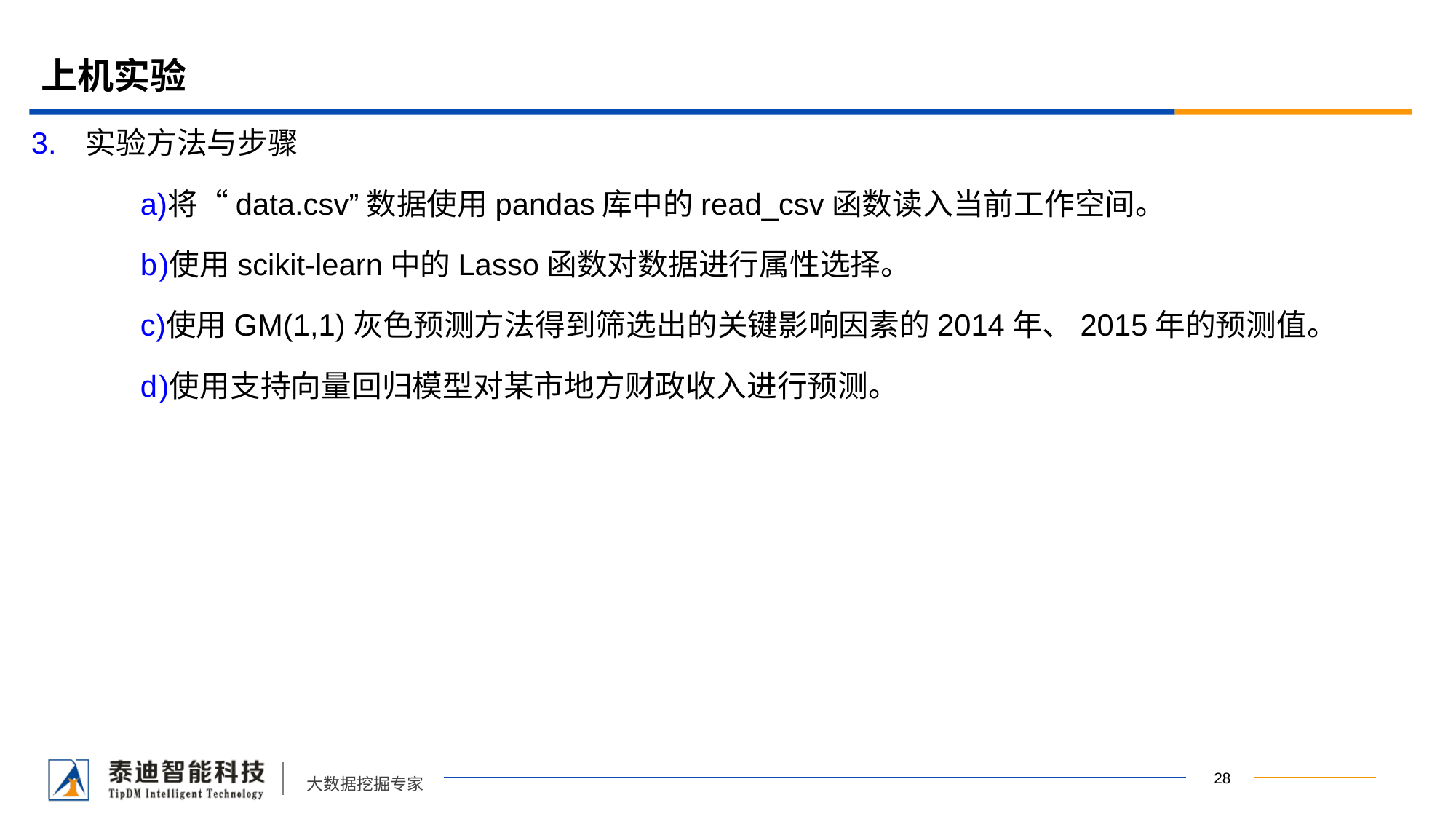

# 上机实验
实验方法与步骤
将“data.csv”数据使用pandas库中的read_csv函数读入当前工作空间。
使用scikit-learn中的Lasso函数对数据进行属性选择。
使用GM(1,1)灰色预测方法得到筛选出的关键影响因素的2014年、2015年的预测值。
使用支持向量回归模型对某市地方财政收入进行预测。